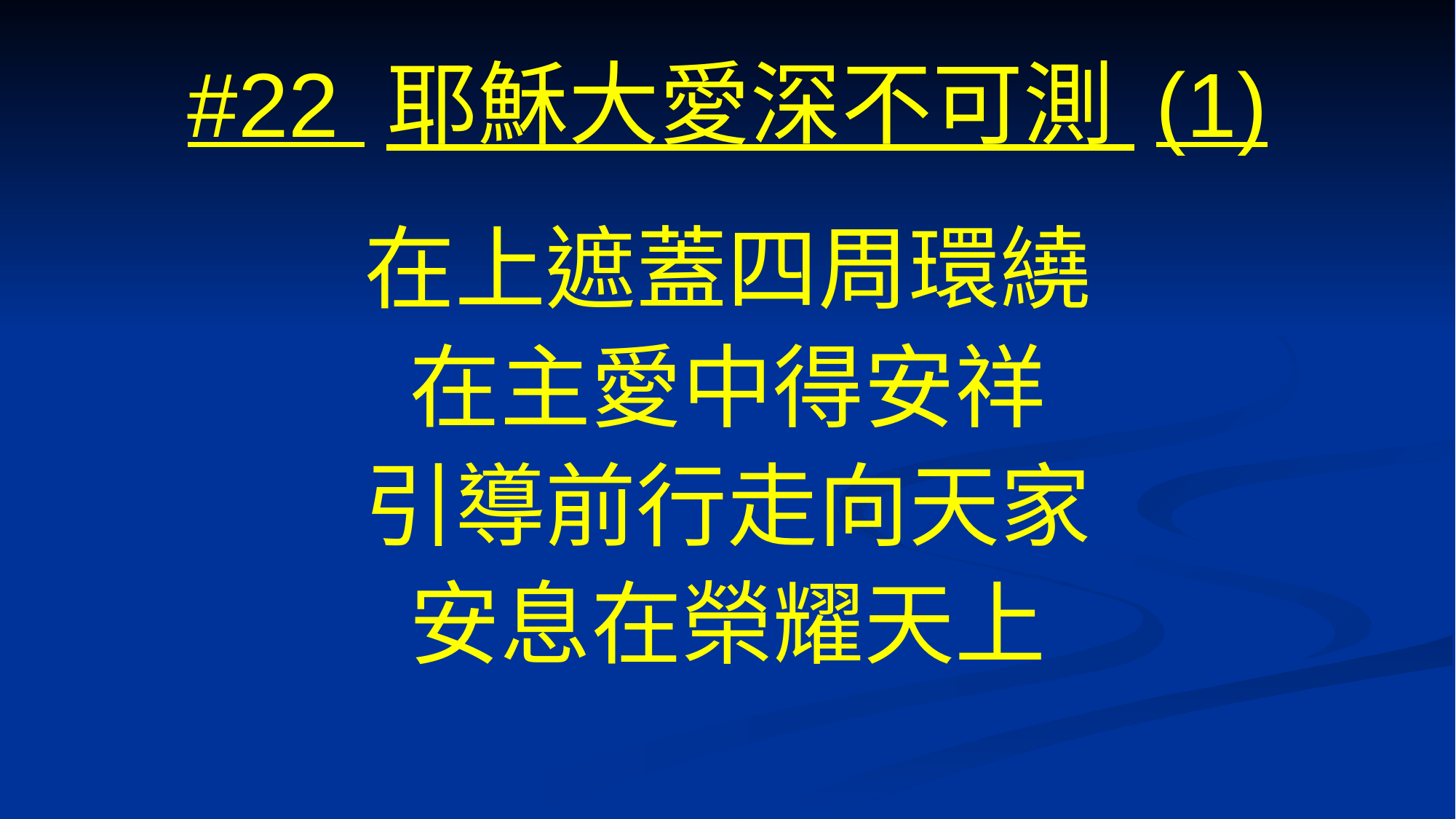

# #22 耶穌大愛深不可測 (1)
在上遮蓋四周環繞
在主愛中得安祥
引導前行走向天家
安息在榮耀天上